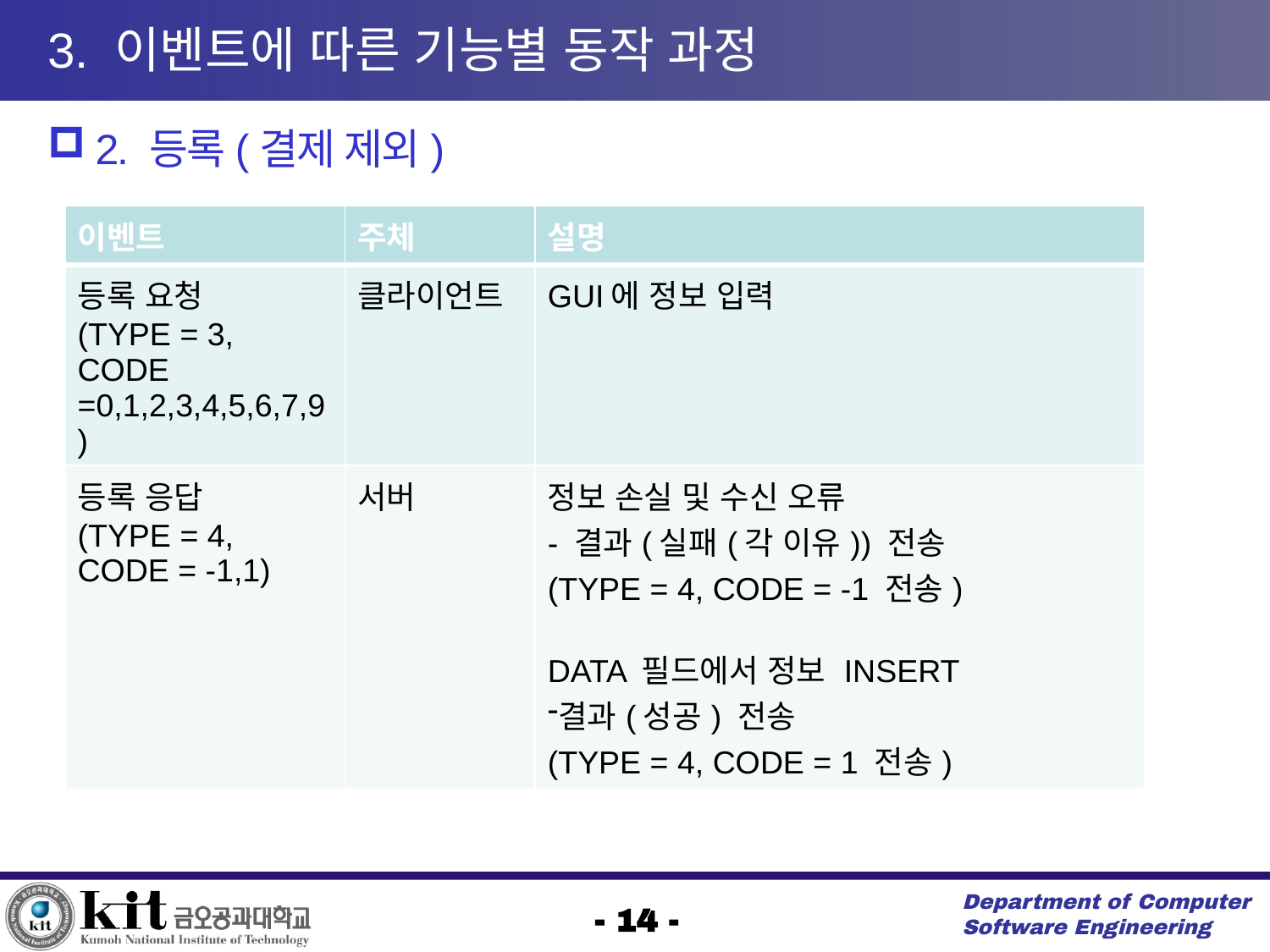

# 3. 이벤트에 따른 기능별 동작 과정
2. 등록(결제 제외)

| 이벤트 | 주체 | 설명 |
| --- | --- | --- |
| 등록 요청 (TYPE = 3, CODE =0,1,2,3,4,5,6,7,9) | 클라이언트 | GUI에 정보 입력 |
| 등록 응답 (TYPE = 4, CODE = -1,1) | 서버 | 정보 손실 및 수신 오류 - 결과(실패(각 이유)) 전송 (TYPE = 4, CODE = -1 전송) DATA 필드에서 정보 INSERT 결과(성공) 전송 (TYPE = 4, CODE = 1 전송) |
- 14 -